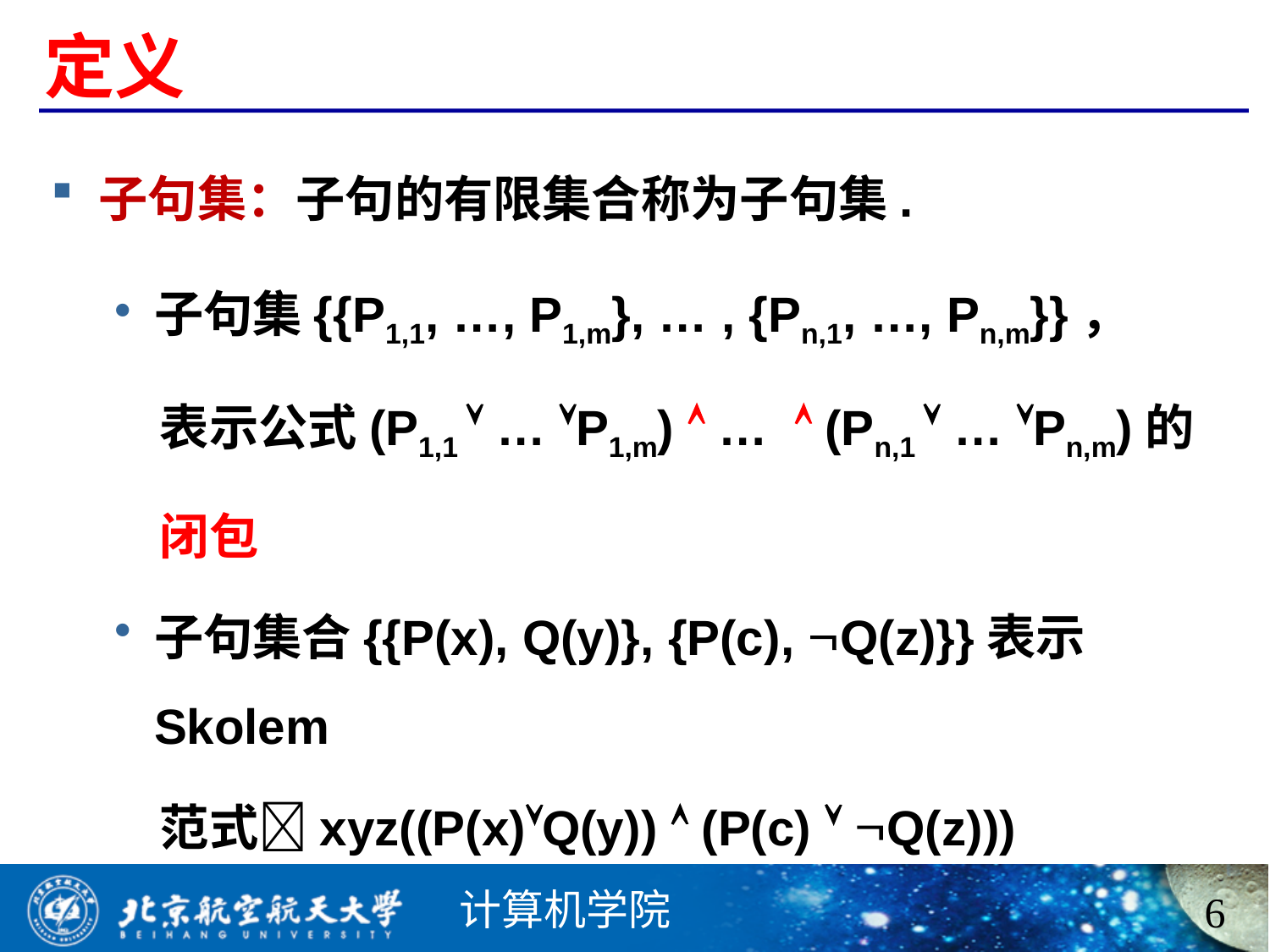

# 定义
子句集：子句的有限集合称为子句集.
子句集{{P1,1, …, P1,m}, … , {Pn,1, …, Pn,m}}，
   表示公式(P1,1 ∨ … ∨P1,m) ∧ …  ∧ (Pn,1 ∨ … ∨Pn,m)的
   闭包
子句集合{{P(x), Q(y)}, {P(c), ¬Q(z)}}表示Skolem
   范式∀xyz((P(x)∨Q(y)) ∧ (P(c) ∨ ¬Q(z)))